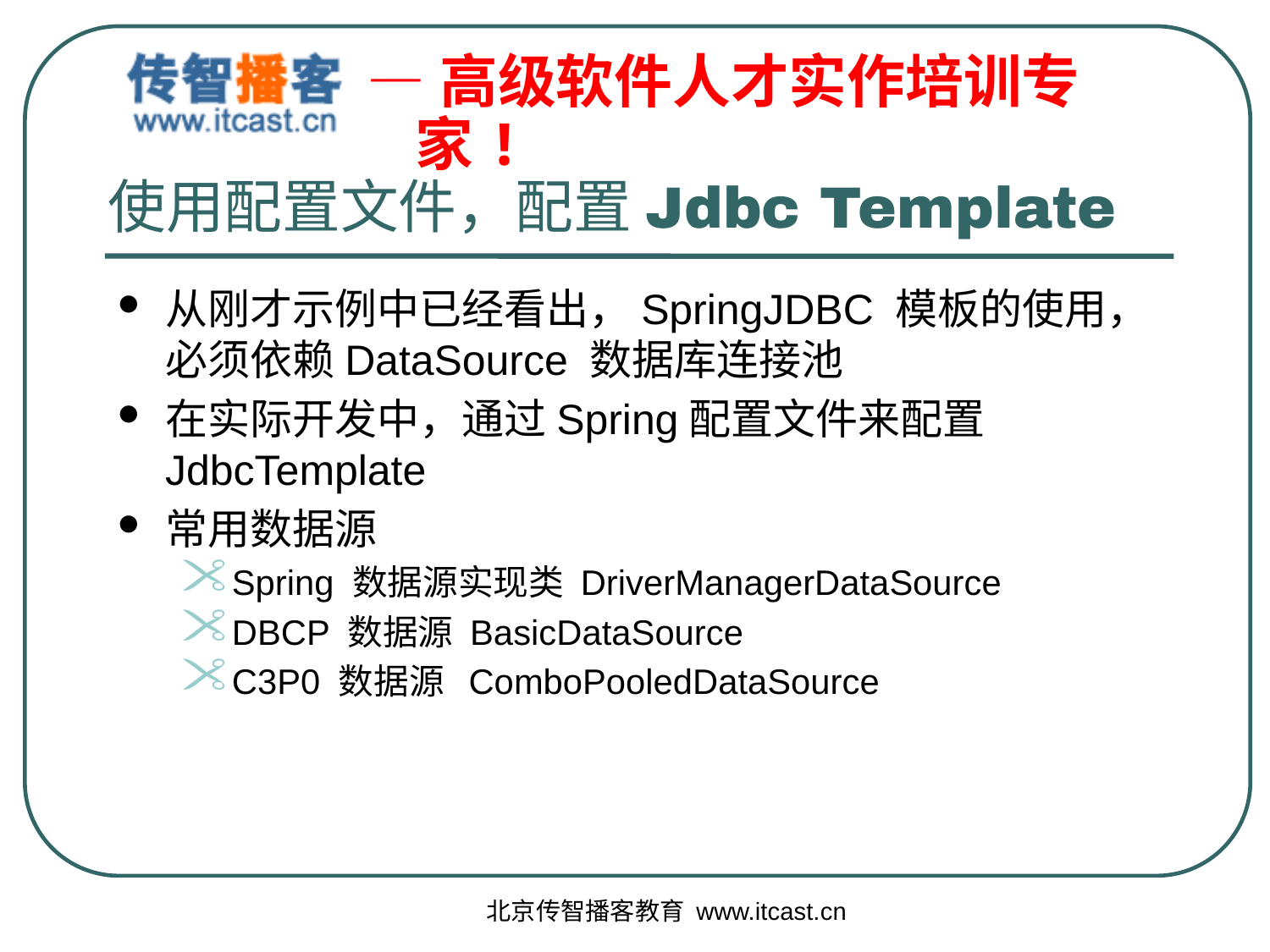

# 使用配置文件，配置Jdbc Template
从刚才示例中已经看出，SpringJDBC 模板的使用，必须依赖DataSource 数据库连接池
在实际开发中，通过Spring配置文件来配置JdbcTemplate
常用数据源
Spring 数据源实现类 DriverManagerDataSource
DBCP 数据源 BasicDataSource
C3P0 数据源  ComboPooledDataSource

北京传智播客教育 www.itcast.cn